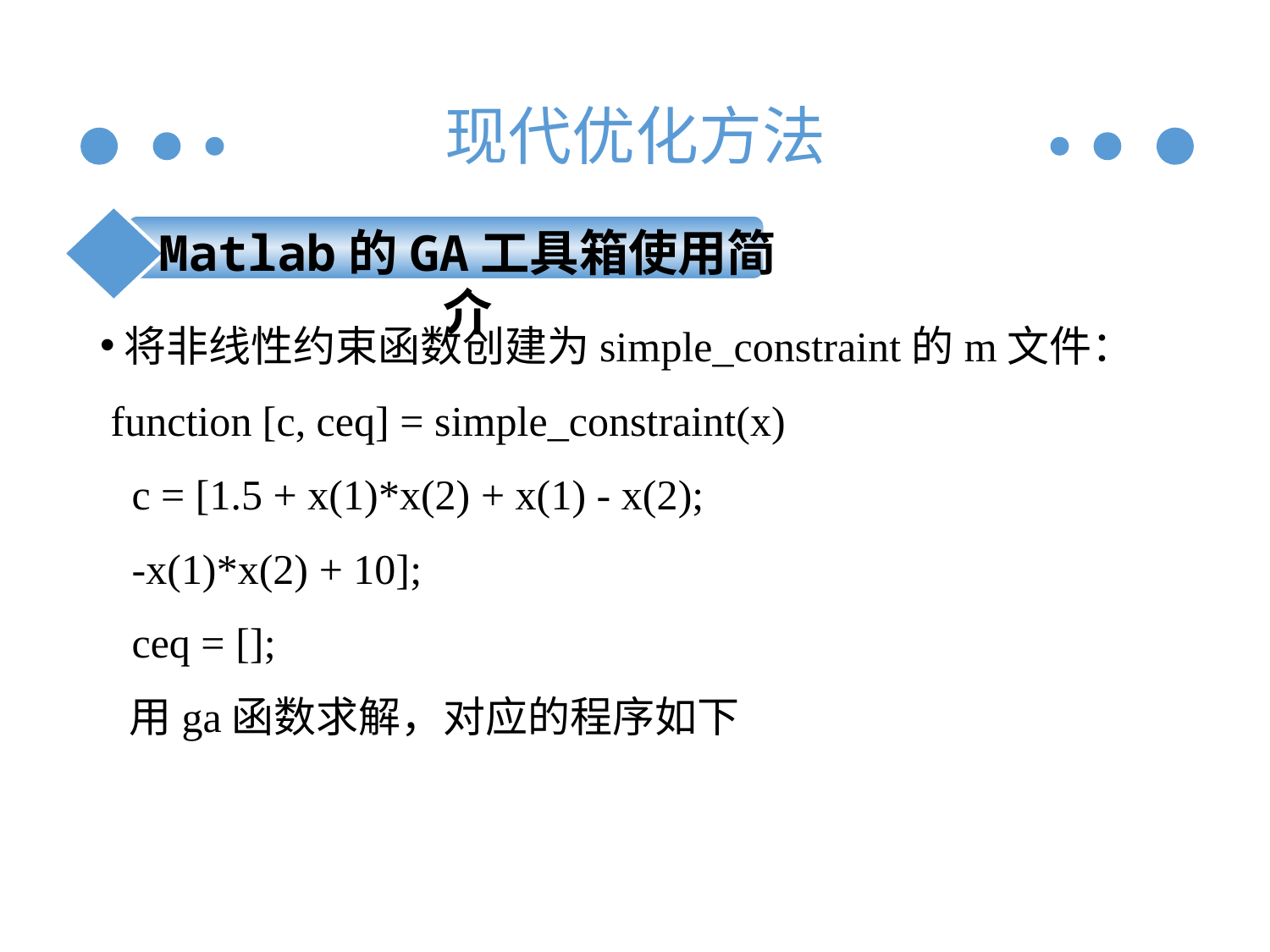

现代优化方法

Matlab的GA工具箱使用简介

将非线性约束函数创建为simple_constraint的m文件：
 function [c, ceq] = simple_constraint(x)
   c = [1.5 + x(1)*x(2) + x(1) - x(2);
   -x(1)*x(2) + 10];
   ceq = [];
  用ga函数求解，对应的程序如下